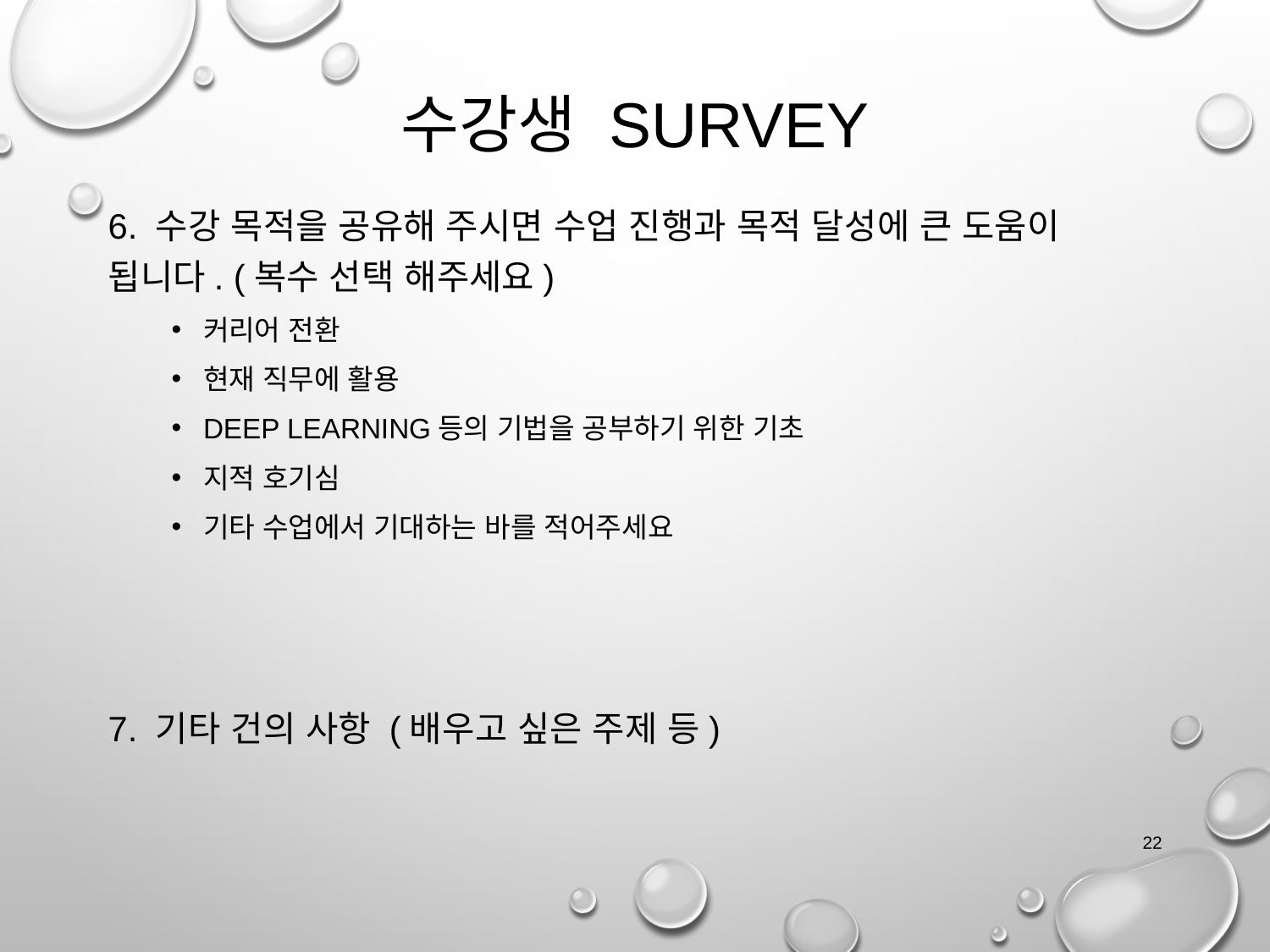

# 수강생 Survey
6. 수강 목적을 공유해 주시면 수업 진행과 목적 달성에 큰 도움이 됩니다. (복수 선택 해주세요)
커리어 전환
현재 직무에 활용
Deep Learning등의 기법을 공부하기 위한 기초
지적 호기심
기타 수업에서 기대하는 바를 적어주세요

7. 기타 건의 사항 (배우고 싶은 주제 등)
22